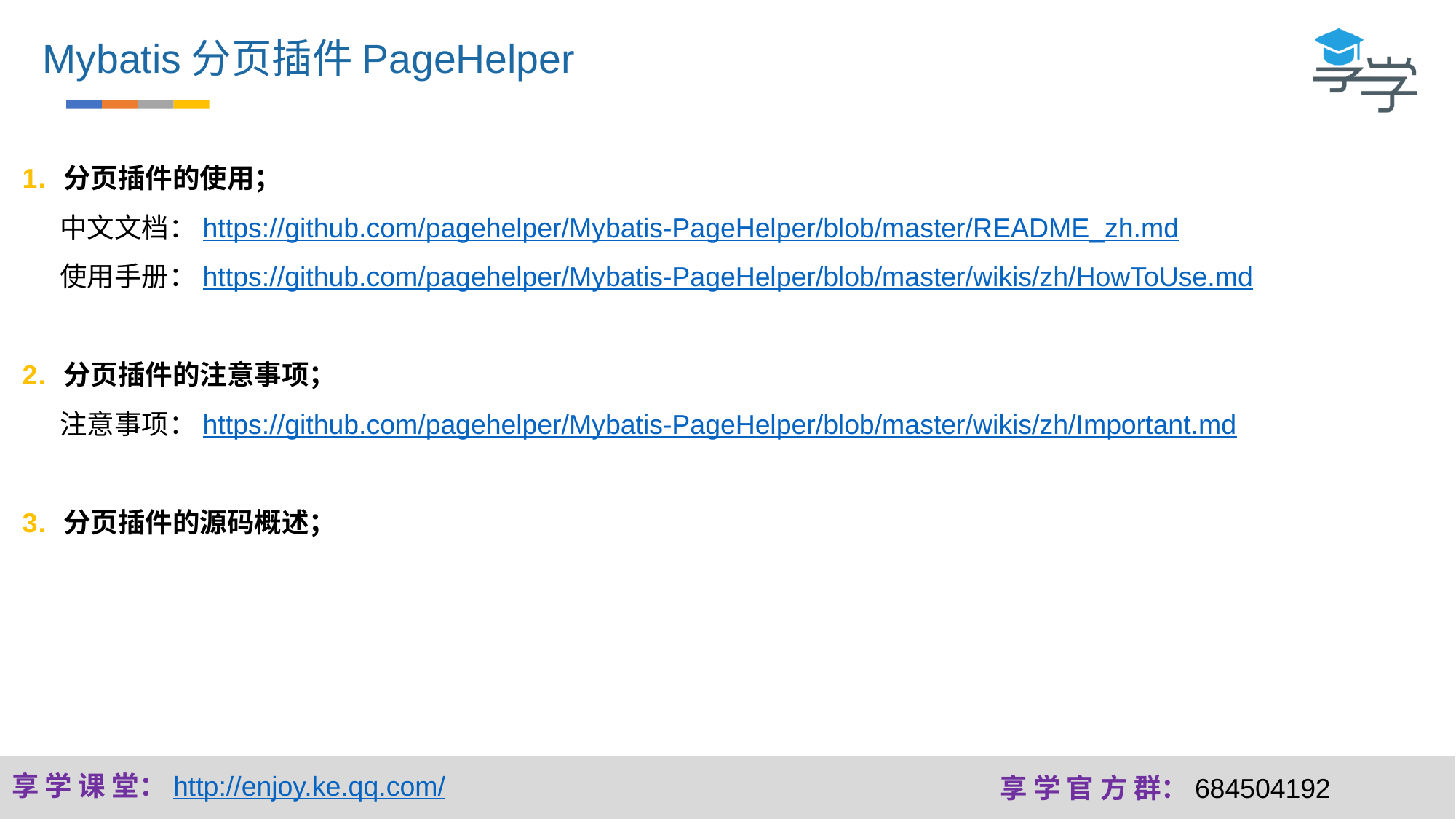

Mybatis分页插件PageHelper

分页插件的使用；
     中文文档：https://github.com/pagehelper/Mybatis-PageHelper/blob/master/README_zh.md
     使用手册：https://github.com/pagehelper/Mybatis-PageHelper/blob/master/wikis/zh/HowToUse.md

分页插件的注意事项；
     注意事项：https://github.com/pagehelper/Mybatis-PageHelper/blob/master/wikis/zh/Important.md

分页插件的源码概述；